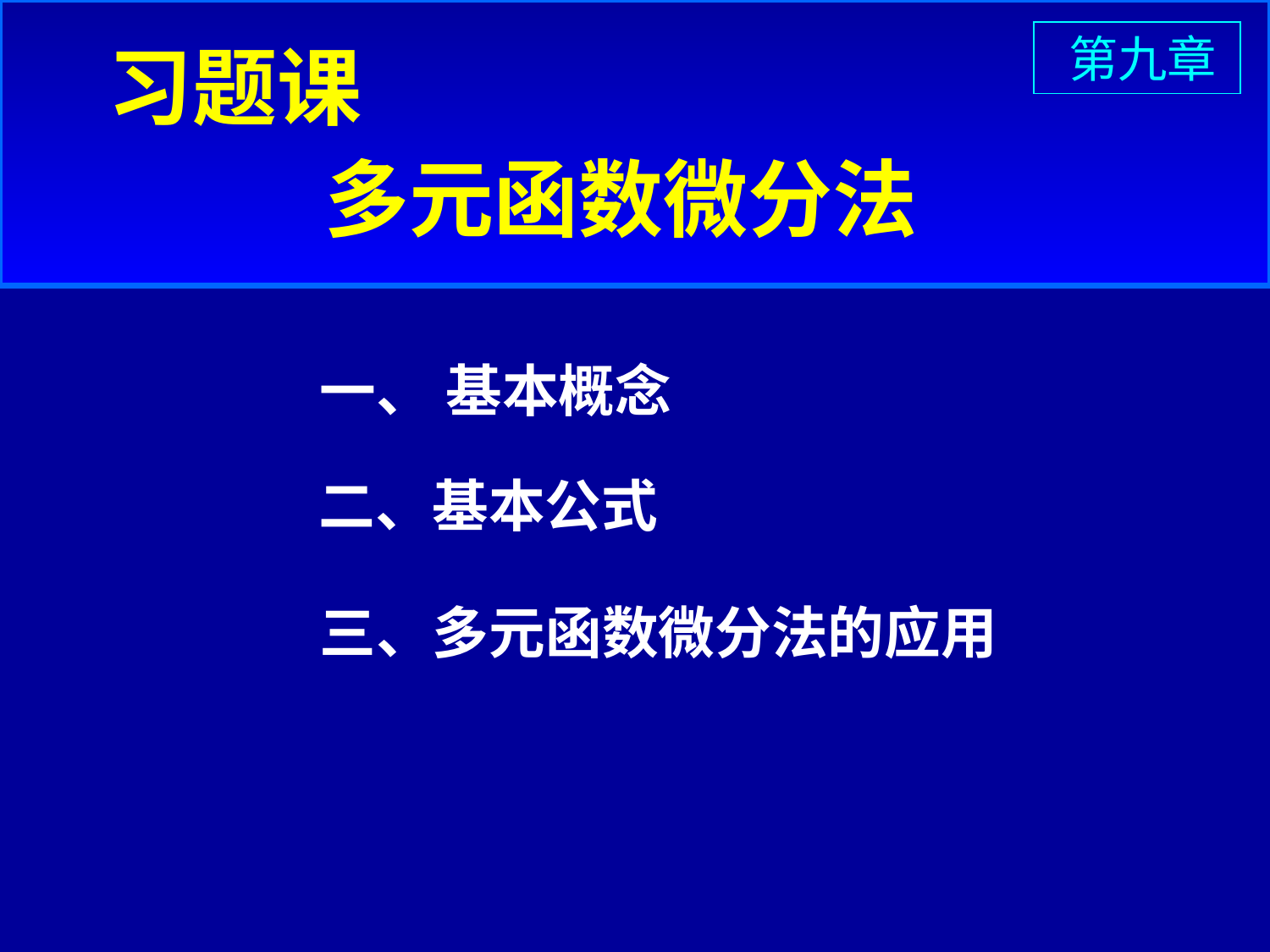

# 习题课
 第九章
多元函数微分法
一、 基本概念
二、基本公式
三、多元函数微分法的应用